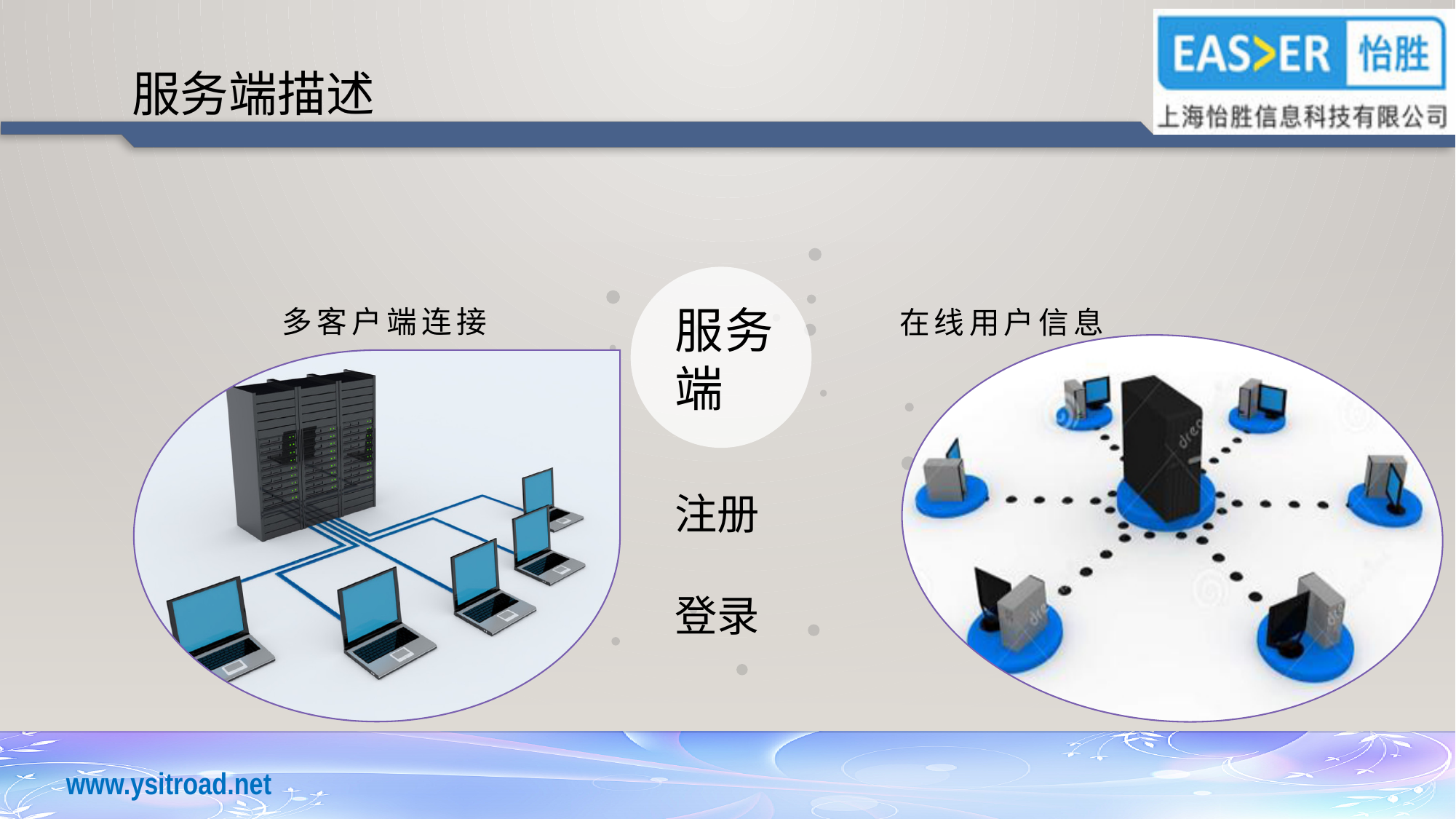

服务端描述

多客户端连接
在线用户信息

服务端

注册

登录

.